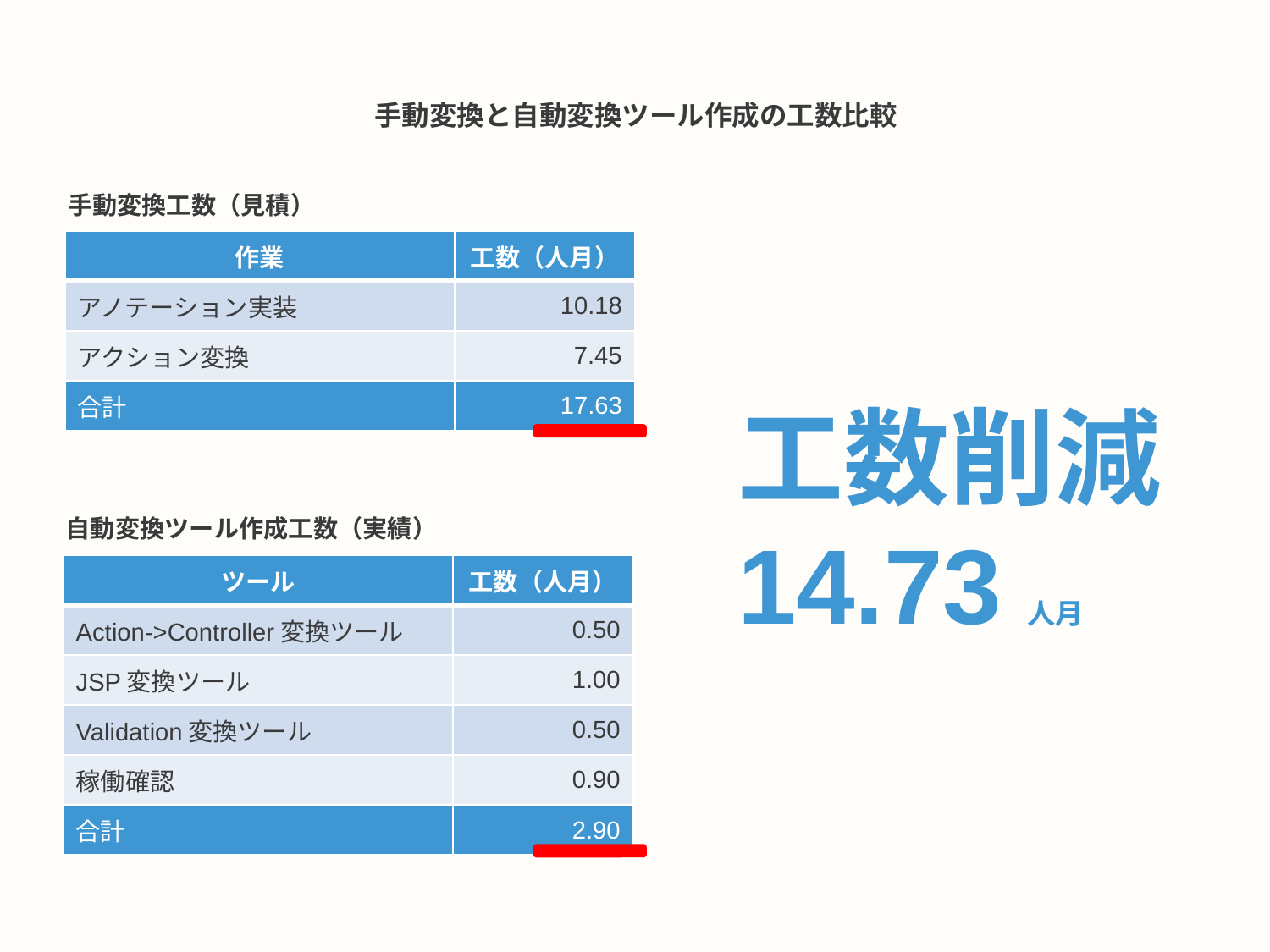

手動変換と自動変換ツール作成の工数比較
手動変換工数（見積）
| 作業 | 工数（人月） |
| --- | --- |
| アノテーション実装 | 10.18 |
| アクション変換 | 7.45 |
| 合計 | 17.63 |
工数削減
14.73人月

# 自動変換ツール作成工数（実績）
| ツール | 工数（人月） |
| --- | --- |
| Action->Controller変換ツール | 0.50 |
| JSP変換ツール | 1.00 |
| Validation変換ツール | 0.50 |
| 稼働確認 | 0.90 |
| 合計 | 2.90 |